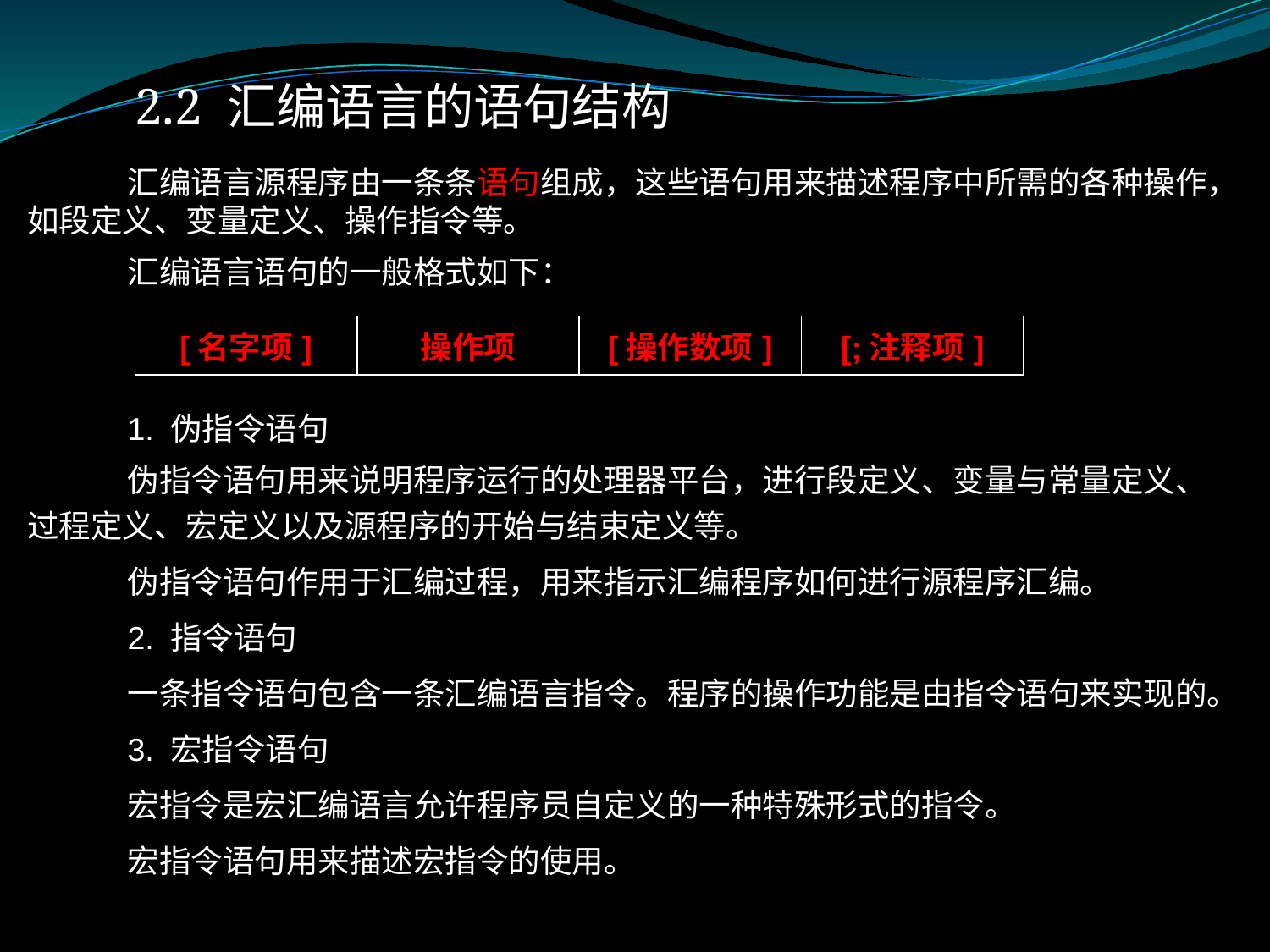

# 2.2 汇编语言的语句结构
汇编语言源程序由一条条语句组成，这些语句用来描述程序中所需的各种操作，如段定义、变量定义、操作指令等。
汇编语言语句的一般格式如下：

1. 伪指令语句
伪指令语句用来说明程序运行的处理器平台，进行段定义、变量与常量定义、过程定义、宏定义以及源程序的开始与结束定义等。
伪指令语句作用于汇编过程，用来指示汇编程序如何进行源程序汇编。
2. 指令语句
一条指令语句包含一条汇编语言指令。程序的操作功能是由指令语句来实现的。
3. 宏指令语句
宏指令是宏汇编语言允许程序员自定义的一种特殊形式的指令。
宏指令语句用来描述宏指令的使用。
| [名字项] | 操作项 | [操作数项] | [;注释项] |
| --- | --- | --- | --- |